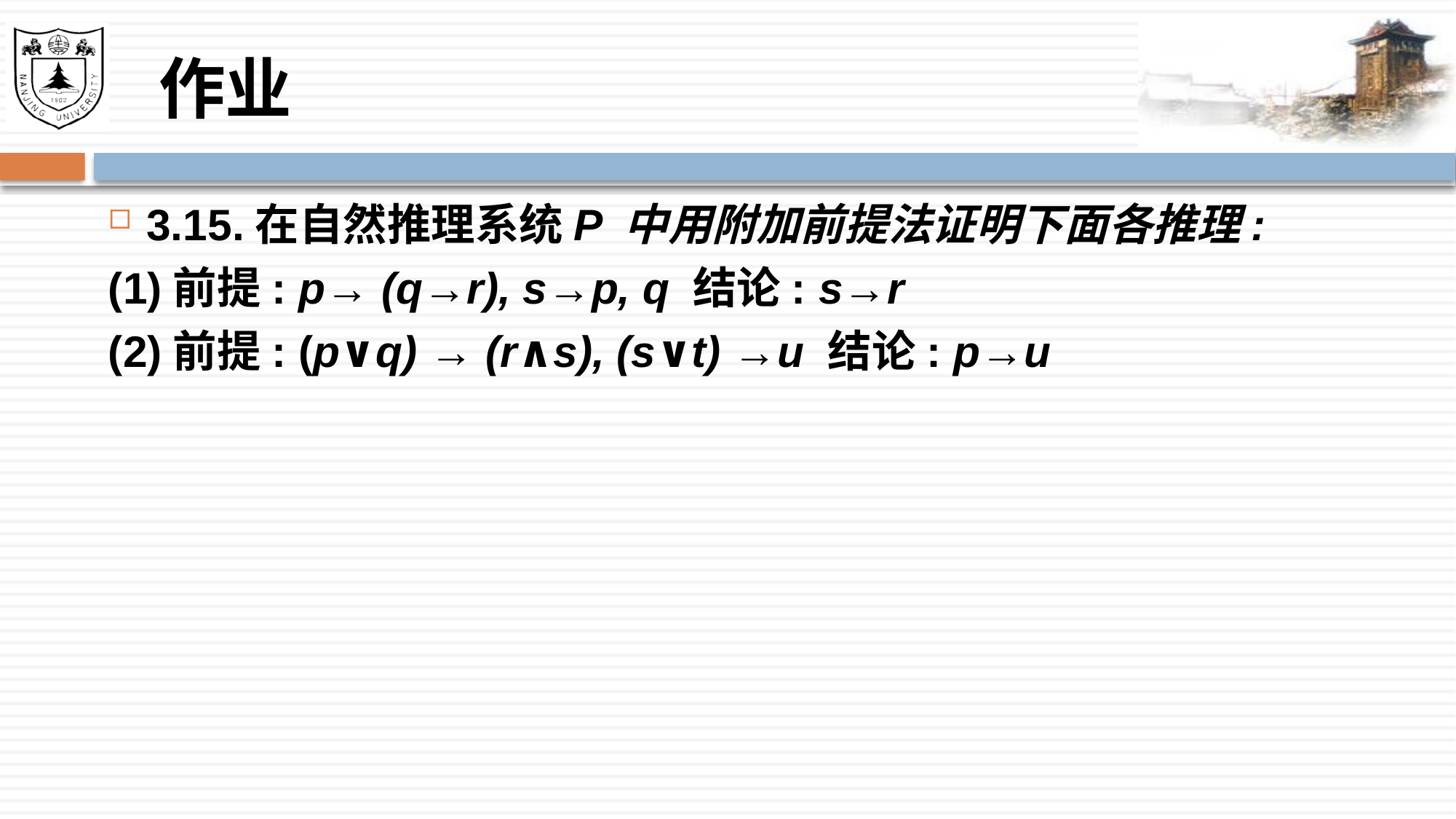

# 作业
3.15.在自然推理系统P 中用附加前提法证明下面各推理:
(1)前提: p→ (q→r), s→p, q 结论: s→r
(2)前提: (p∨q) → (r∧s), (s∨t) →u 结论: p→u